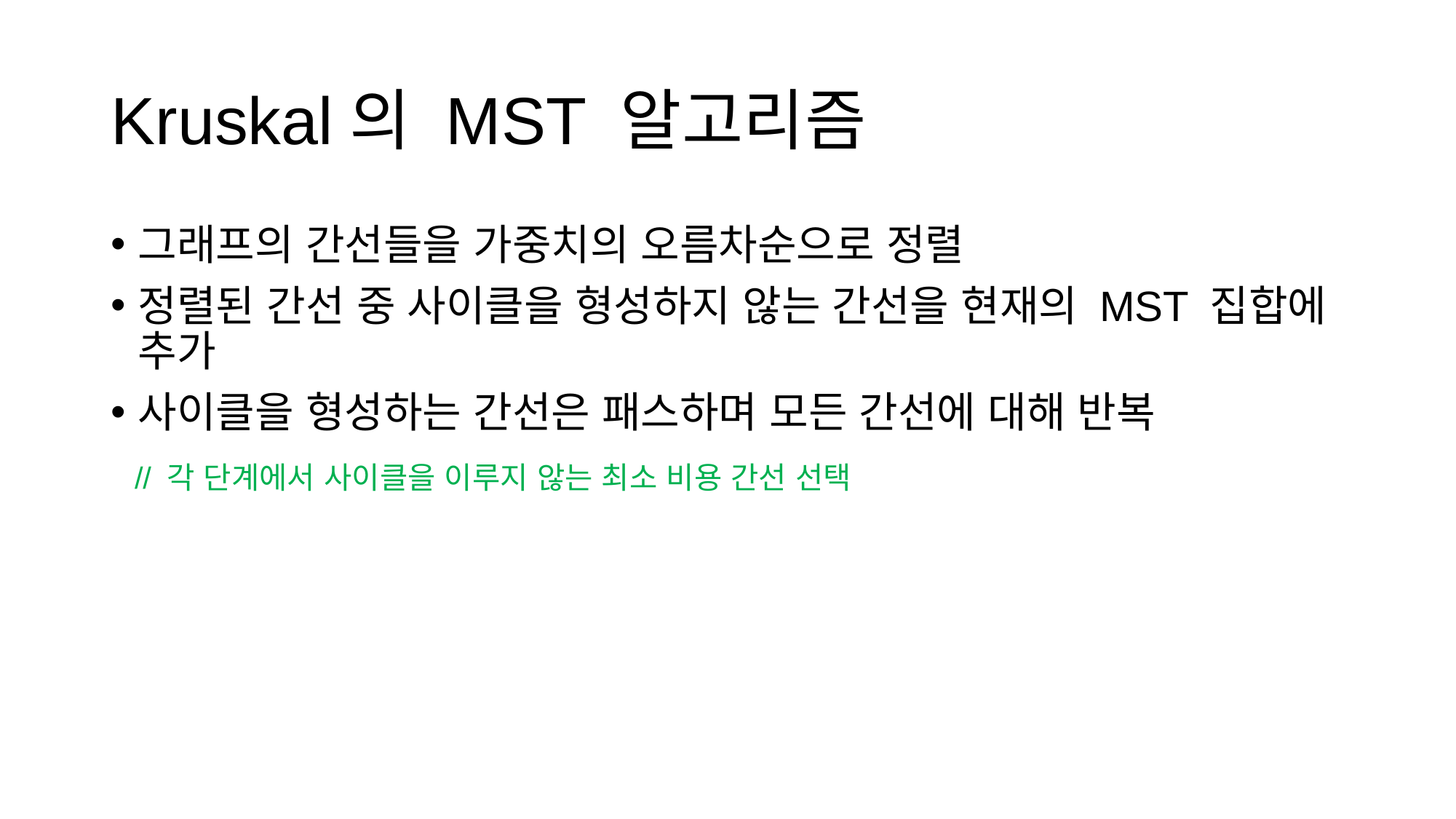

# Kruskal의 MST 알고리즘
그래프의 간선들을 가중치의 오름차순으로 정렬
정렬된 간선 중 사이클을 형성하지 않는 간선을 현재의 MST 집합에 추가
사이클을 형성하는 간선은 패스하며 모든 간선에 대해 반복
  // 각 단계에서 사이클을 이루지 않는 최소 비용 간선 선택